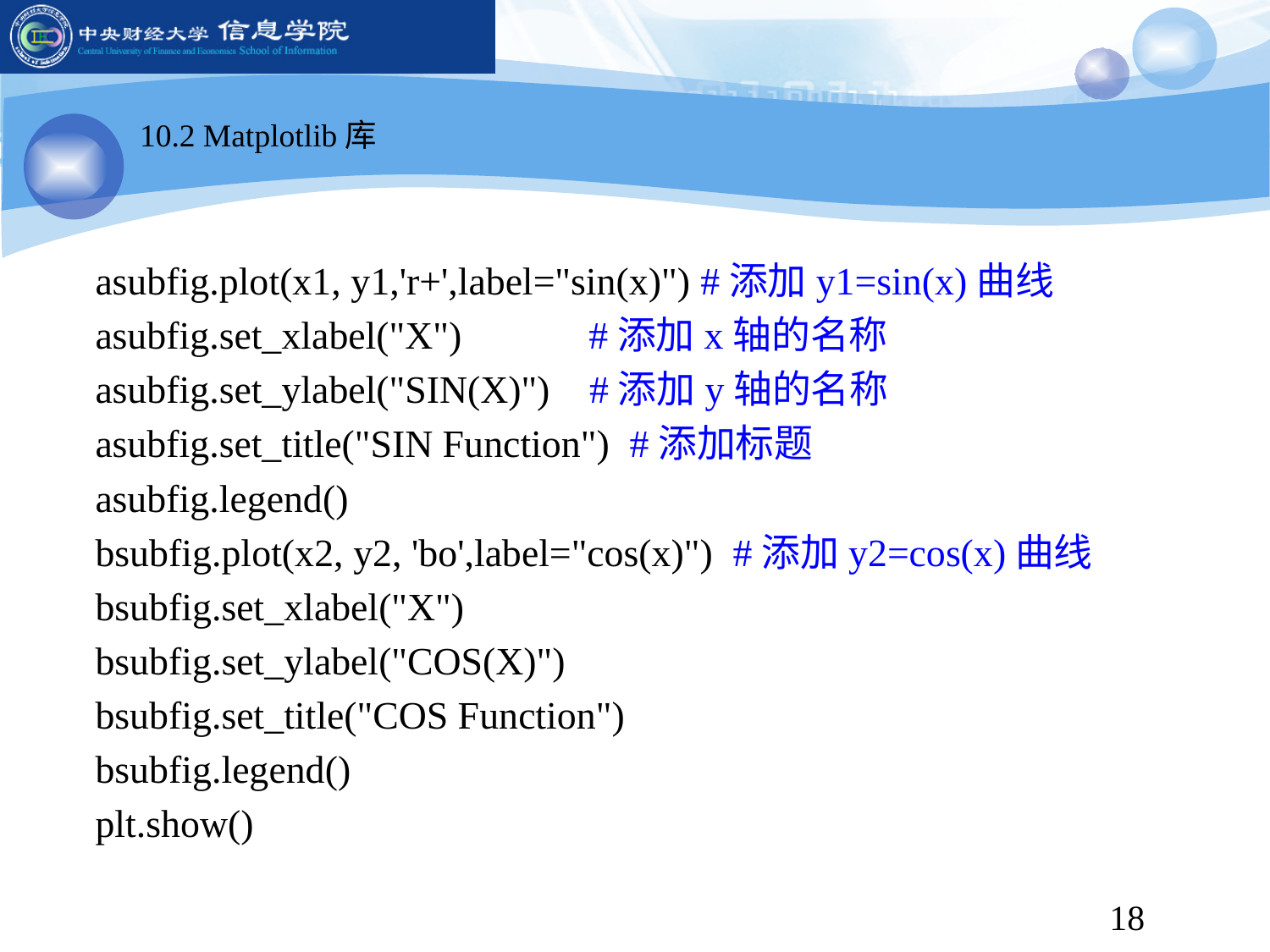

10.2 Matplotlib库
asubfig.plot(x1, y1,'r+',label="sin(x)") #添加y1=sin(x)曲线
asubfig.set_xlabel("X")             #添加x轴的名称
asubfig.set_ylabel("SIN(X)")    #添加y轴的名称
asubfig.set_title("SIN Function")  #添加标题
asubfig.legend()
bsubfig.plot(x2, y2, 'bo',label="cos(x)")  #添加y2=cos(x)曲线
bsubfig.set_xlabel("X")
bsubfig.set_ylabel("COS(X)")
bsubfig.set_title("COS Function")
bsubfig.legend()
plt.show()